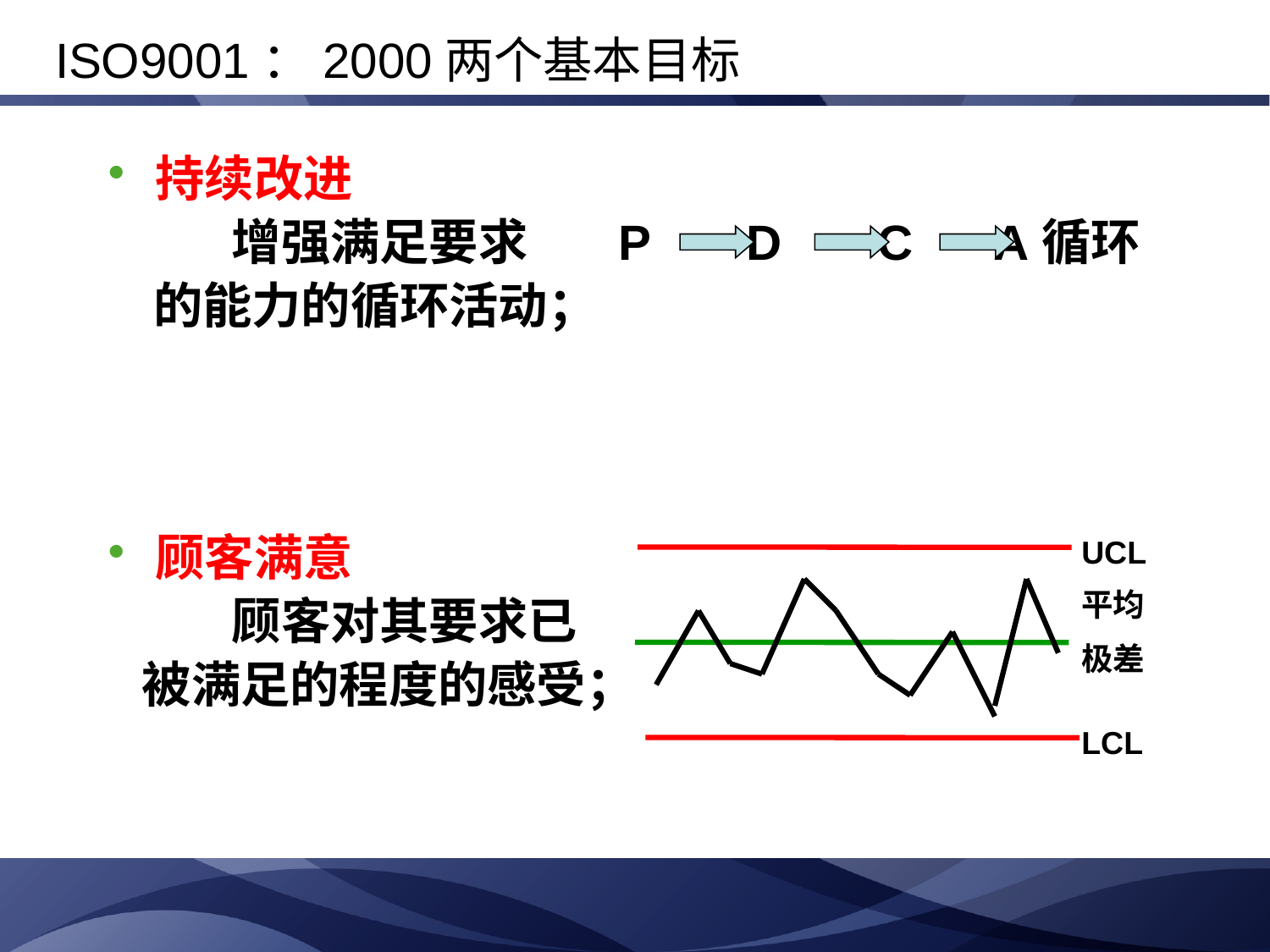

# ISO9001：2000两个基本目标
持续改进
          增强满足要求       P       D       C      A循环
   的能力的循环活动；

顾客满意
          顾客对其要求已
  被满足的程度的感受；

UCL

平均
极差

LCL